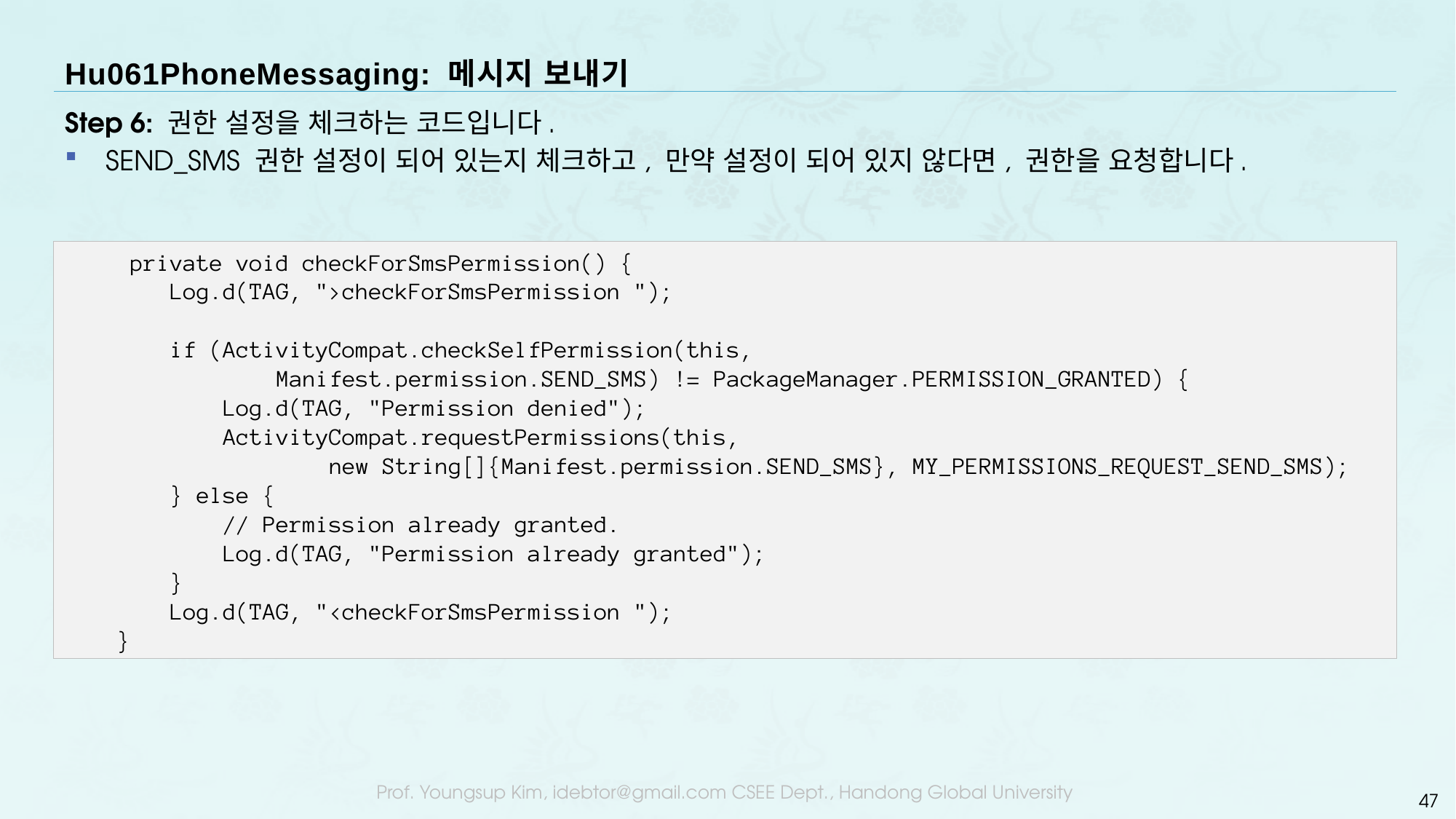

# Hu061PhoneMessaging: 메시지 보내기
Step 6: 권한 설정을 체크하는 코드입니다.
SEND_SMS 권한 설정이 되어 있는지 체크하고, 만약 설정이 되어 있지 않다면, 권한을 요청합니다.

     private void checkForSmsPermission() {
        Log.d(TAG, ">checkForSmsPermission ");

        if (ActivityCompat.checkSelfPermission(this,
                Manifest.permission.SEND_SMS) != PackageManager.PERMISSION_GRANTED) {
            Log.d(TAG, "Permission denied");
            ActivityCompat.requestPermissions(this,
                    new String[]{Manifest.permission.SEND_SMS}, MY_PERMISSIONS_REQUEST_SEND_SMS);
        } else {
            // Permission already granted.
            Log.d(TAG, "Permission already granted");
        }
        Log.d(TAG, "<checkForSmsPermission ");
    }
47